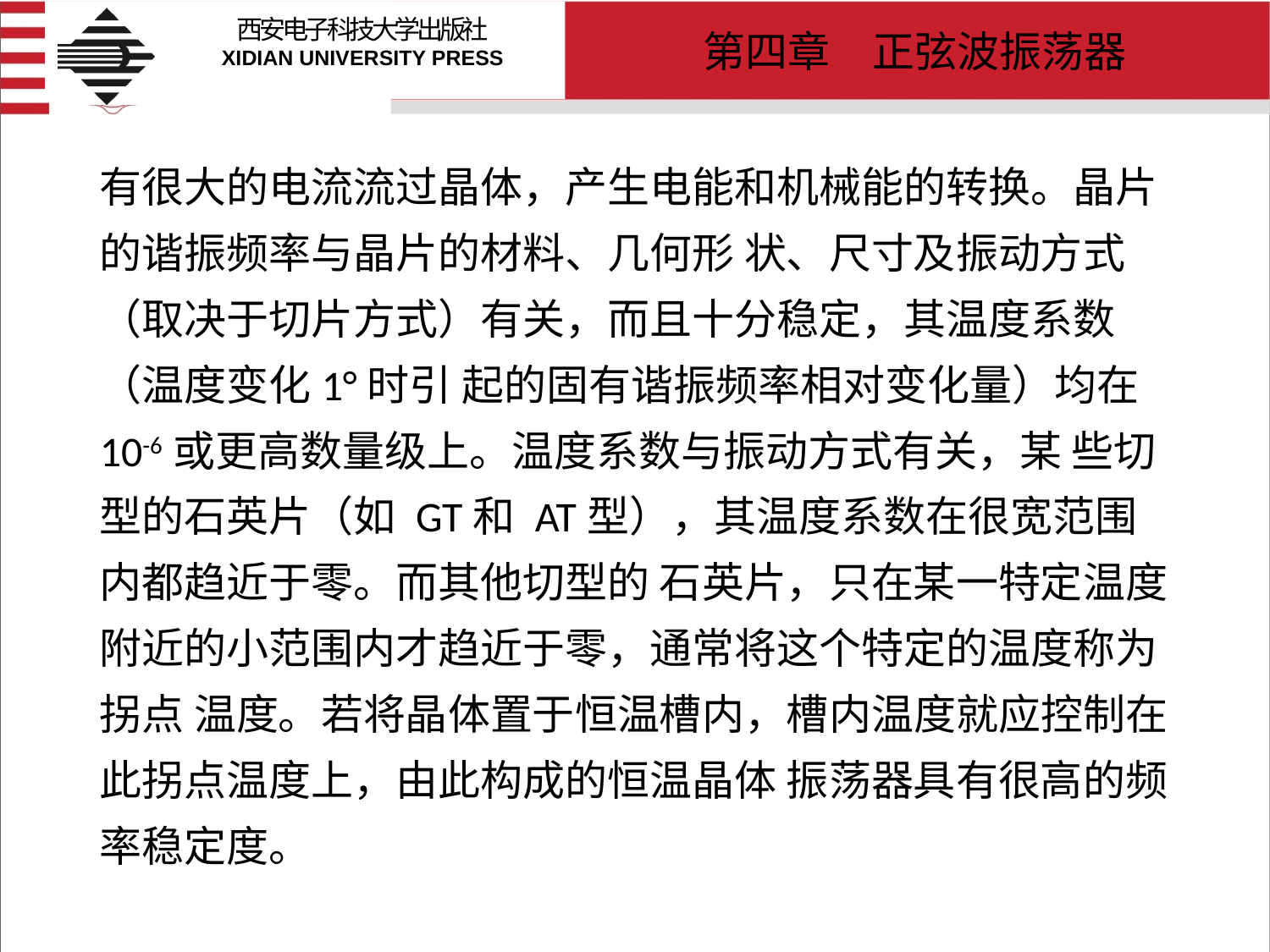

# 有很大的电流流过晶体，产生电能和机械能的转换。晶片的谐振频率与晶片的材料、几何形 状、尺寸及振动方式（取决于切片方式）有关，而且十分稳定，其温度系数（温度变化1°时引 起的固有谐振频率相对变化量）均在10-6或更高数量级上。温度系数与振动方式有关，某 些切型的石英片（如 GT和 AT型），其温度系数在很宽范围内都趋近于零。而其他切型的 石英片，只在某一特定温度附近的小范围内才趋近于零，通常将这个特定的温度称为拐点 温度。若将晶体置于恒温槽内，槽内温度就应控制在此拐点温度上，由此构成的恒温晶体 振荡器具有很高的频率稳定度。